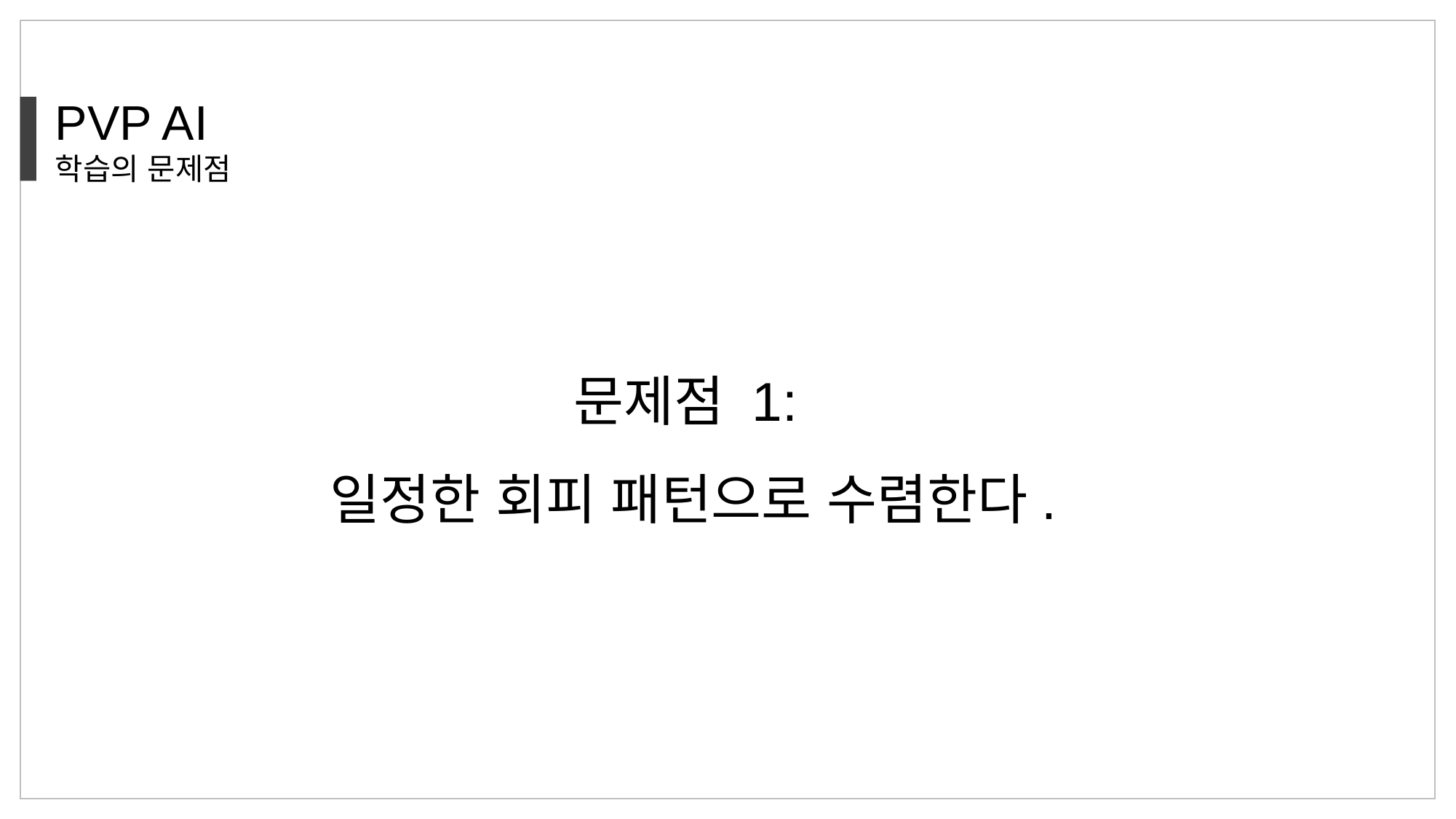

PVP AI
학습의 문제점

문제점 1:
일정한 회피 패턴으로 수렴한다.